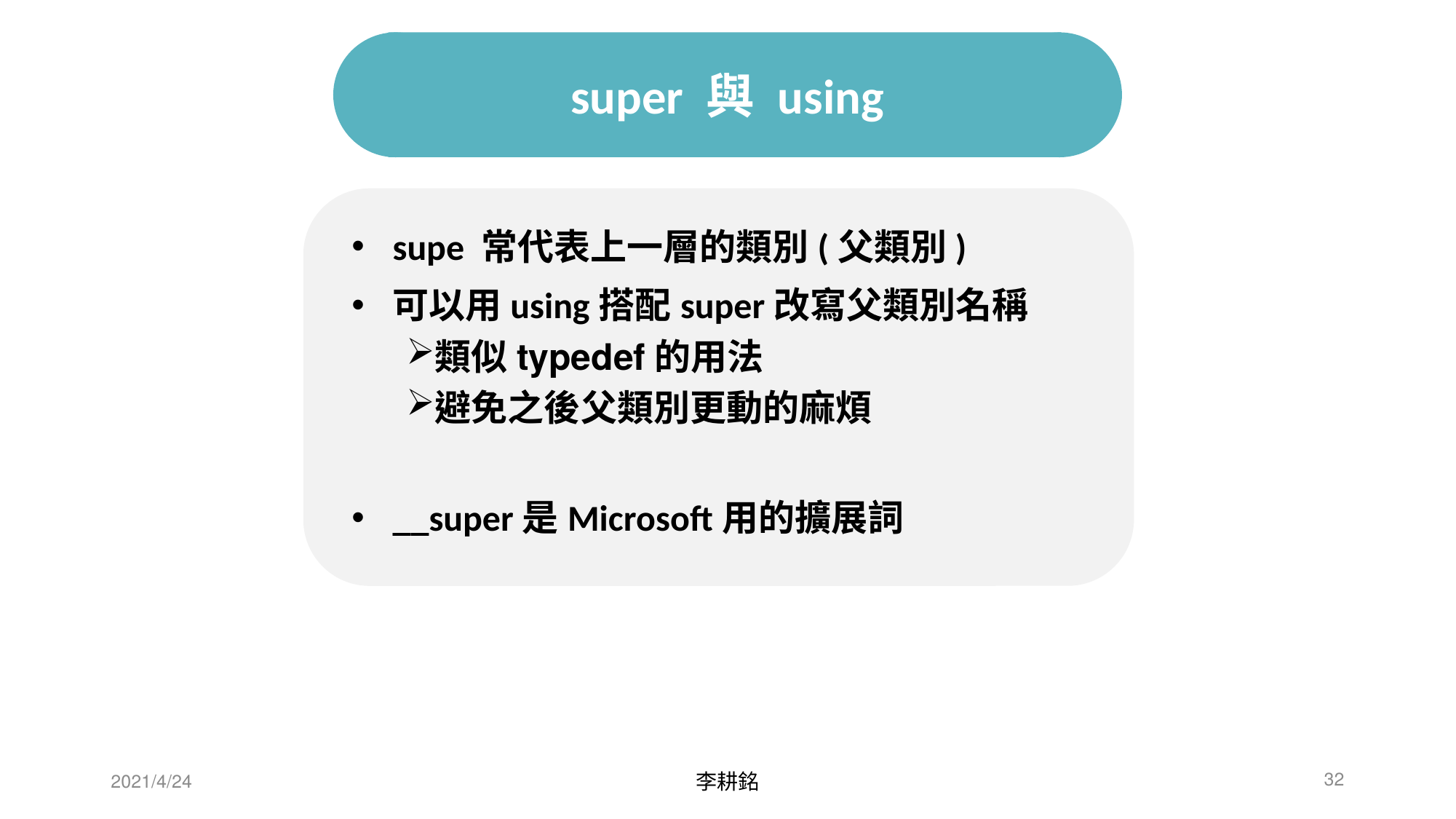

# super 與 using

supe 常代表上一層的類別(父類別)
可以用using搭配super改寫父類別名稱
類似typedef的用法
避免之後父類別更動的麻煩

__super是Microsoft用的擴展詞

2021/4/24
李耕銘
32